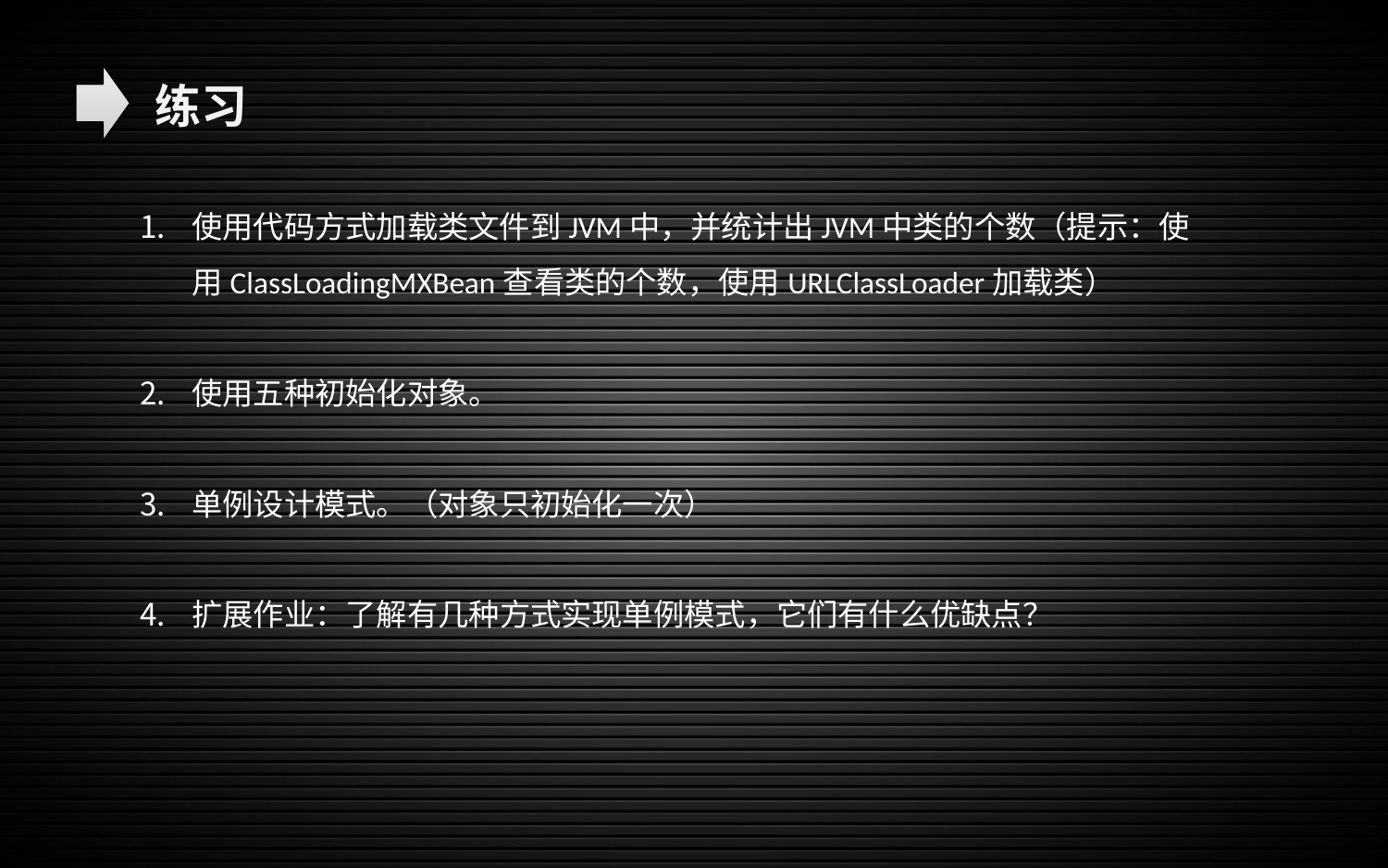

练习
使用代码方式加载类文件到JVM中，并统计出JVM中类的个数（提示：使用ClassLoadingMXBean查看类的个数，使用URLClassLoader加载类）

使用五种初始化对象。

单例设计模式。（对象只初始化一次）

扩展作业：了解有几种方式实现单例模式，它们有什么优缺点？